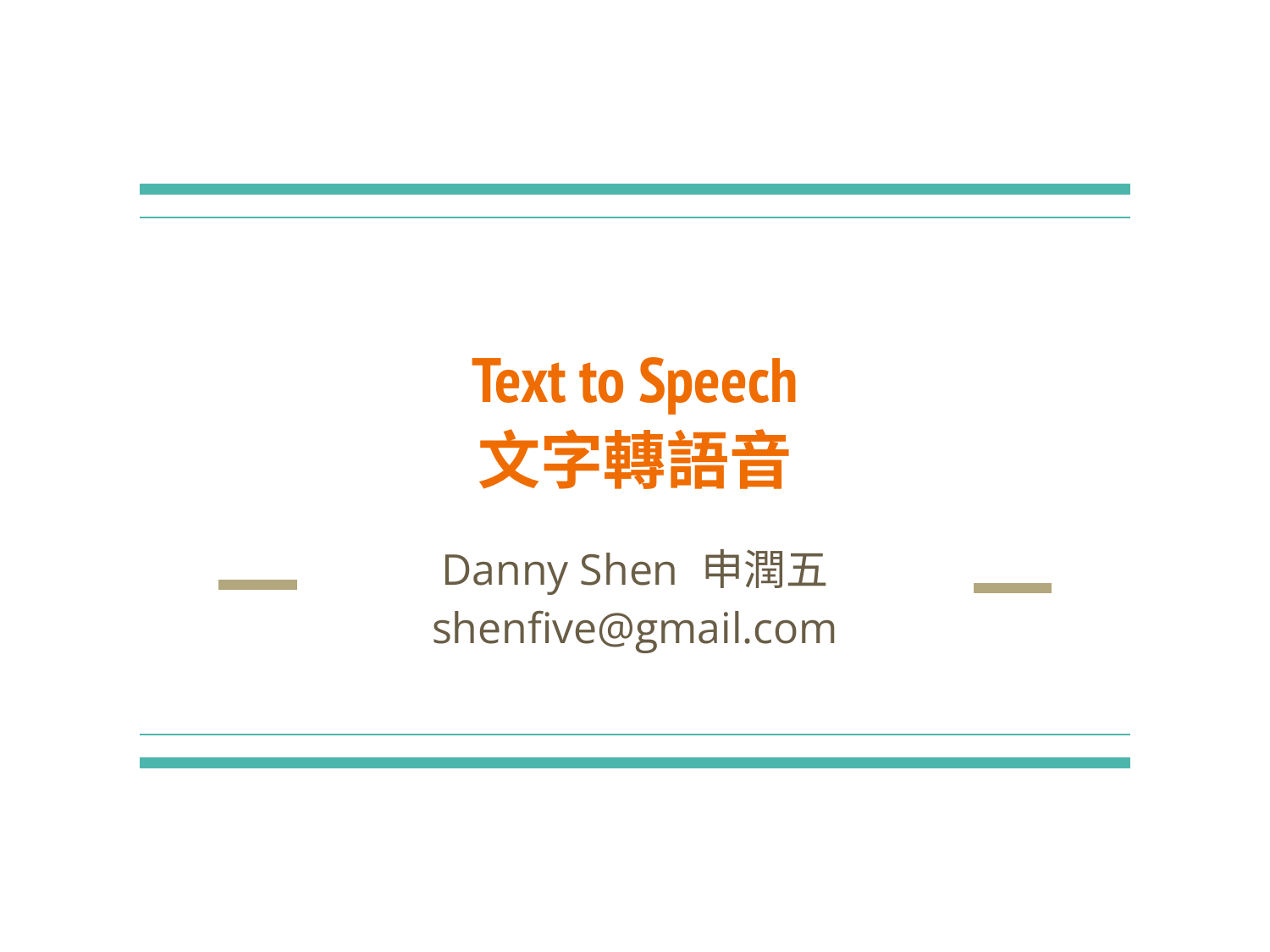

# Text to Speech 文字轉語音
Danny Shen 申潤五
shenfive@gmail.com